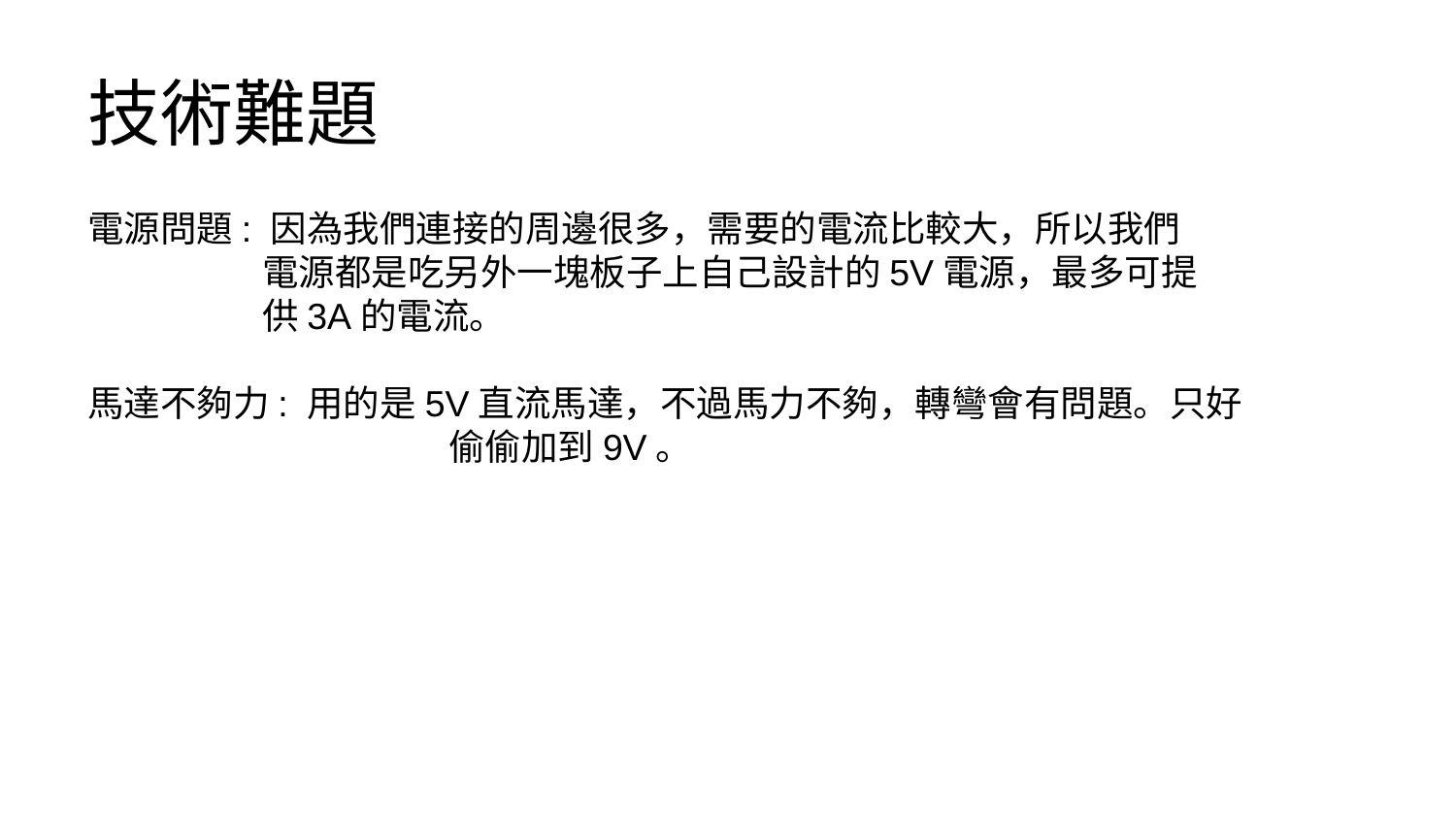

# 技術難題
電源問題: 因為我們連接的周邊很多，需要的電流比較大，所以我們
  電源都是吃另外一塊板子上自己設計的5V電源，最多可提
  供3A的電流。

馬達不夠力: 用的是5V直流馬達，不過馬力不夠，轉彎會有問題。只好
		      偷偷加到9V。